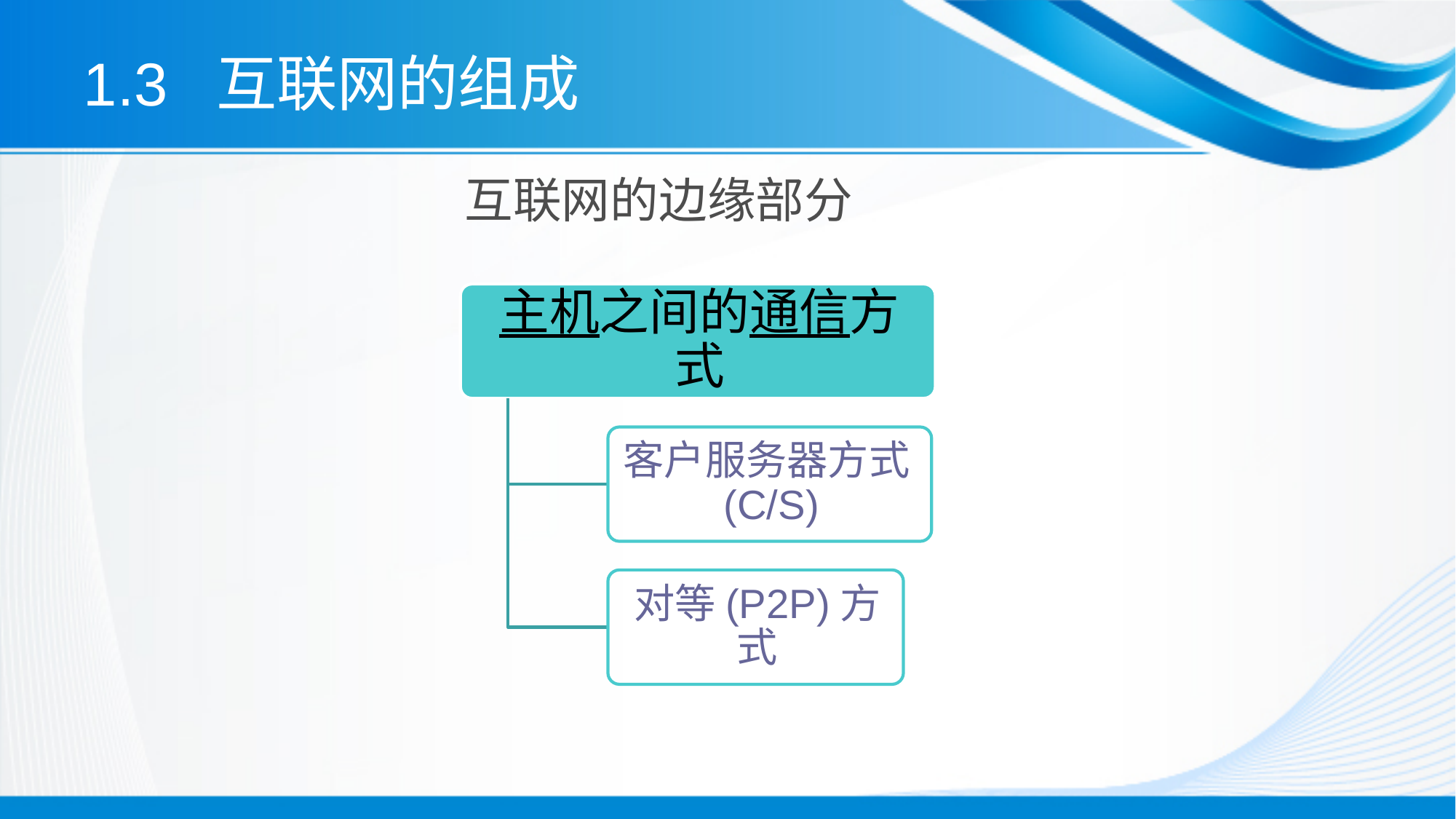

1.3  互联网的组成
# 互联网的边缘部分
主机之间的通信方式
客户服务器方式(C/S)
对等(P2P)方式